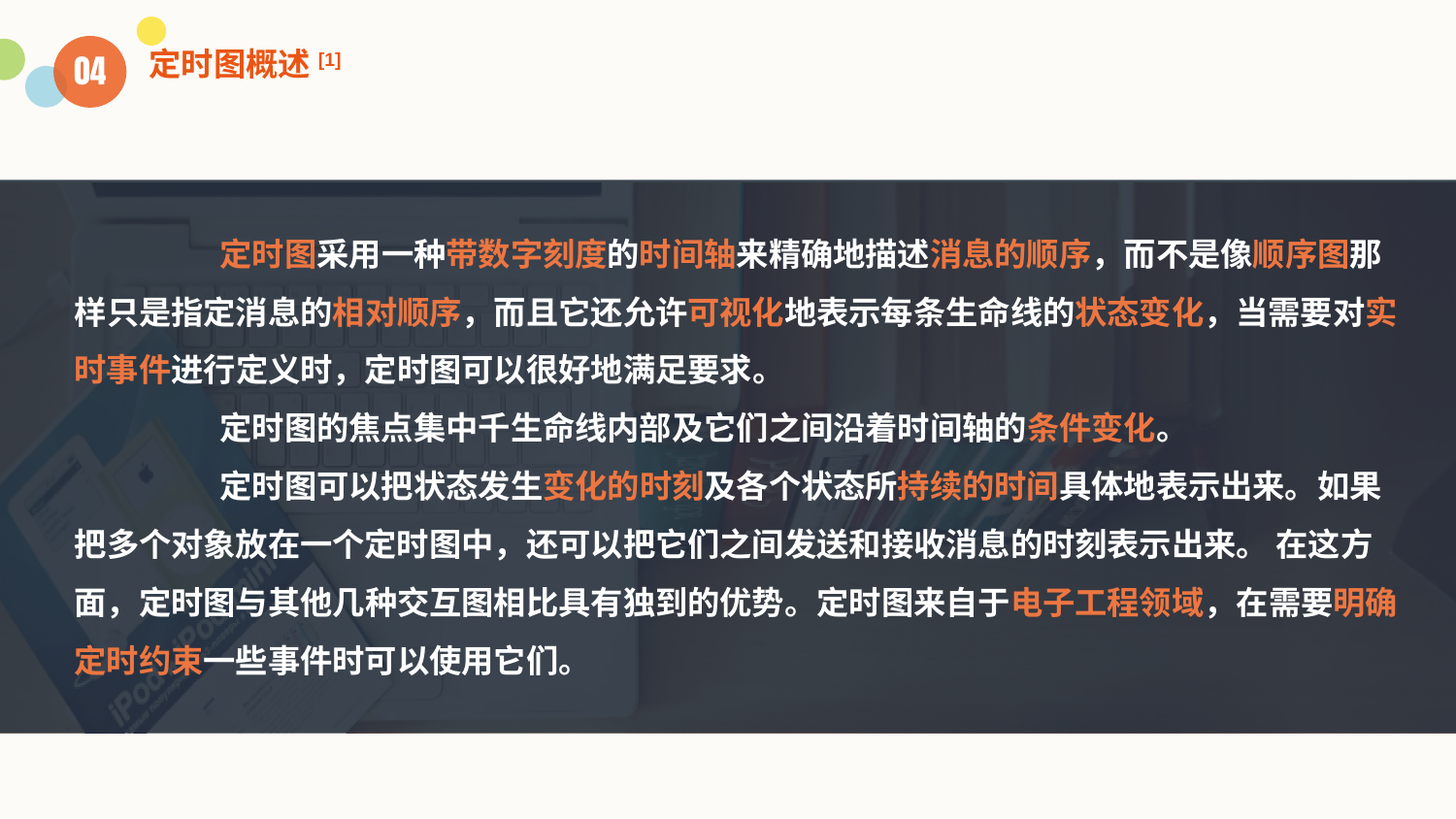

定时图概述[1]
04

	定时图采用一种带数字刻度的时间轴来精确地描述消息的顺序，而不是像顺序图那样只是指定消息的相对顺序，而且它还允许可视化地表示每条生命线的状态变化，当需要对实时事件进行定义时，定时图可以很好地满足要求。
	定时图的焦点集中千生命线内部及它们之间沿着时间轴的条件变化。
	定时图可以把状态发生变化的时刻及各个状态所持续的时间具体地表示出来。如果把多个对象放在一个定时图中，还可以把它们之间发送和接收消息的时刻表示出来。 在这方面，定时图与其他几种交互图相比具有独到的优势。定时图来自于电子工程领域，在需要明确定时约束一些事件时可以使用它们。